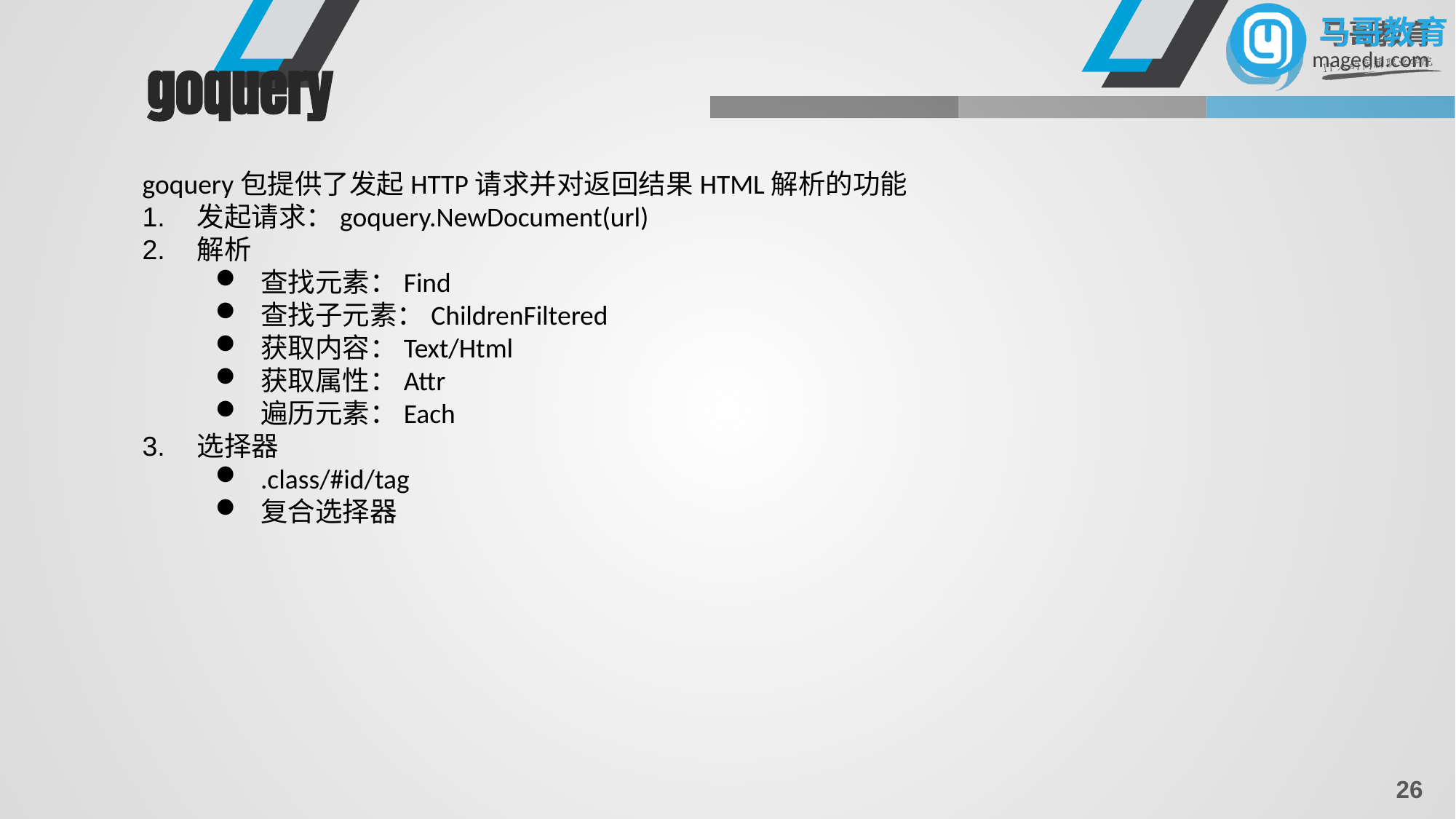

goquery
goquery包提供了发起HTTP请求并对返回结果HTML解析的功能
发起请求：goquery.NewDocument(url)
解析
查找元素：Find
查找子元素：ChildrenFiltered
获取内容：Text/Html
获取属性：Attr
遍历元素：Each
选择器
.class/#id/tag
复合选择器